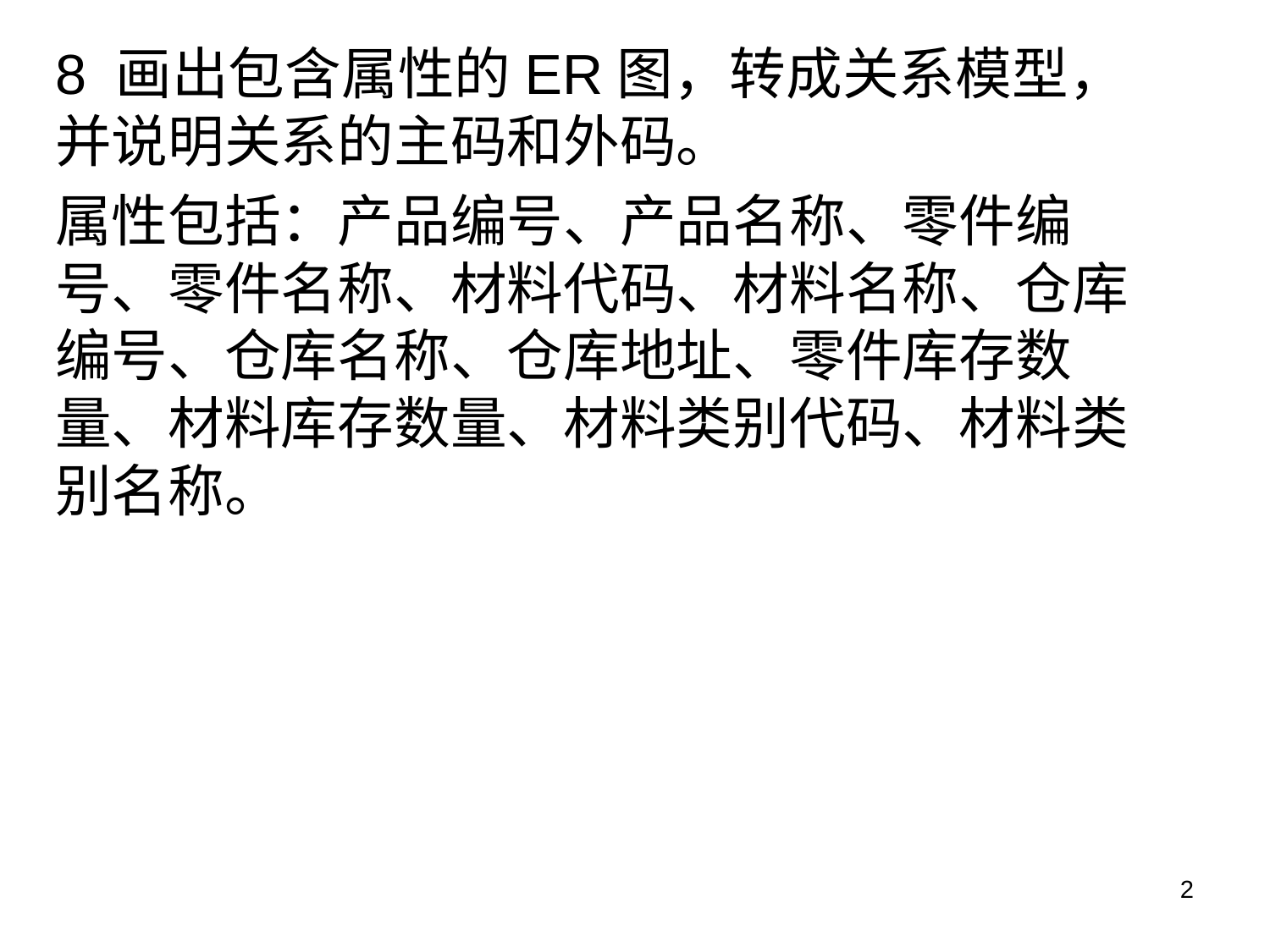

8 画出包含属性的ER图，转成关系模型，并说明关系的主码和外码。
属性包括：产品编号、产品名称、零件编号、零件名称、材料代码、材料名称、仓库编号、仓库名称、仓库地址、零件库存数量、材料库存数量、材料类别代码、材料类别名称。
2